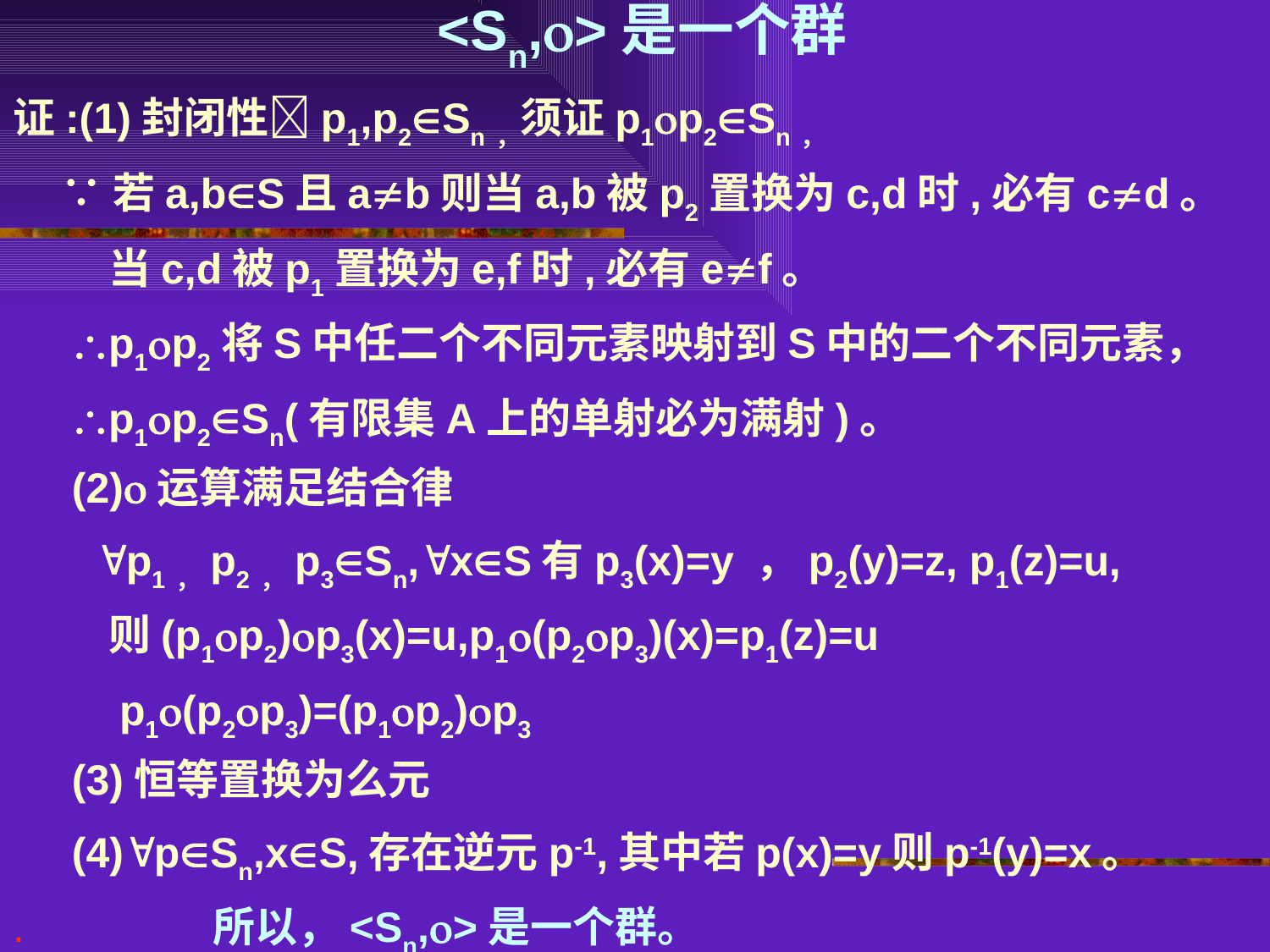

# <Sn,ο>是一个群
证:(1)封闭性∀p1,p2∈Sn，须证p1οp2∈Sn，
     ∵若a,b∈S且a≠b则当a,b被p2置换为c,d时,必有c≠d。
         当c,d被p1置换为e,f时,必有e≠f。
     ∴p1οp2将S中任二个不同元素映射到S中的二个不同元素，
     ∴p1οp2∈Sn(有限集A上的单射必为满射)。
     (2)ο运算满足结合律
       ∀p1，p2，p3∈Sn,∀x∈S有p3(x)=y ，p2(y)=z, p1(z)=u,
         则(p1οp2)οp3(x)=u,p1ο(p2οp3)(x)=p1(z)=u
         p1ο(p2οp3)=(p1οp2)οp3
     (3)恒等置换为么元
     (4)∀p∈Sn,x∈S,存在逆元p-1,其中若p(x)=y则p-1(y)=x。
.               所以，<Sn,ο>是一个群。